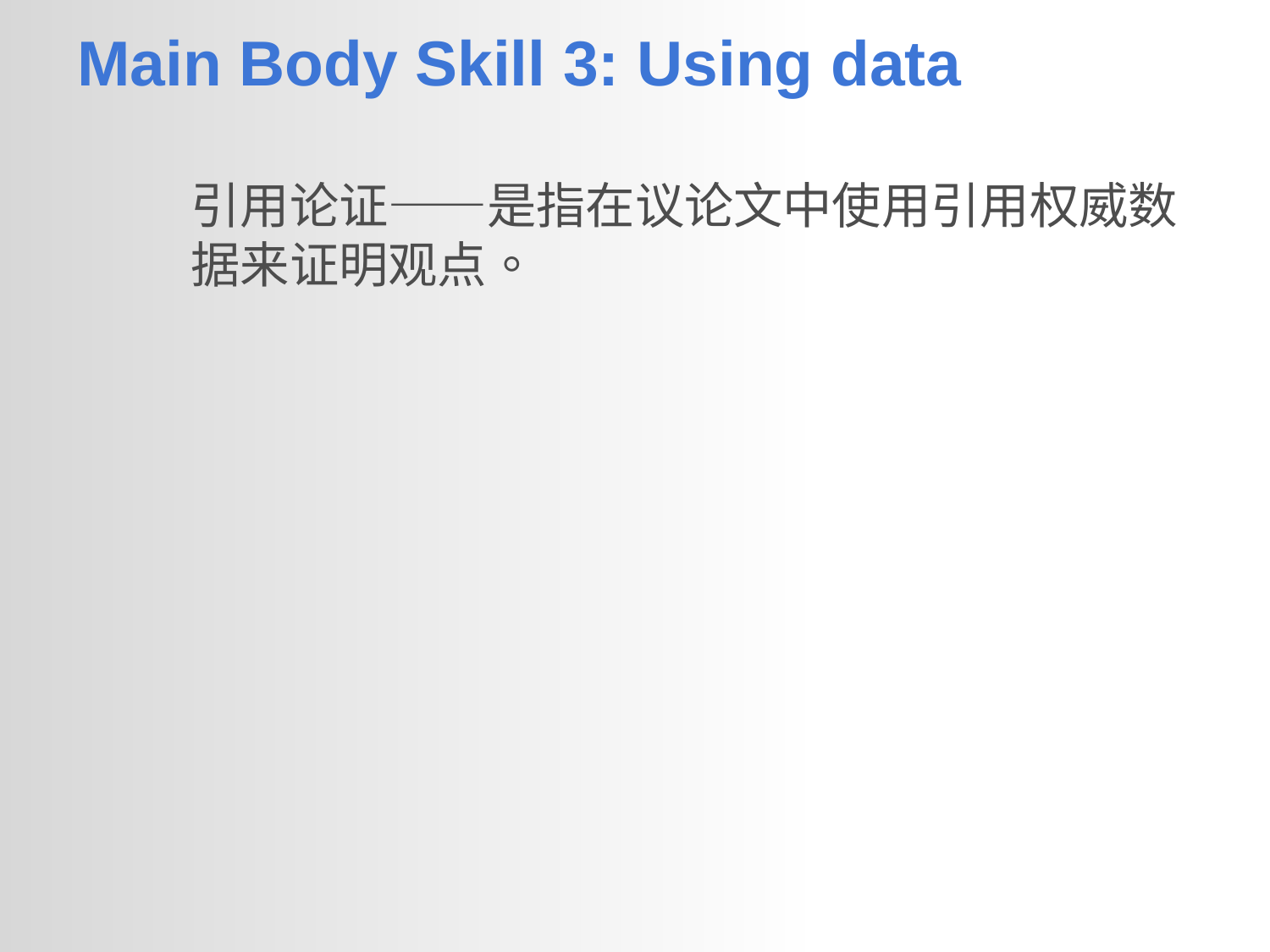

Main Body Skill 3: Using data
引用论证——是指在议论文中使用引用权威数据来证明观点。